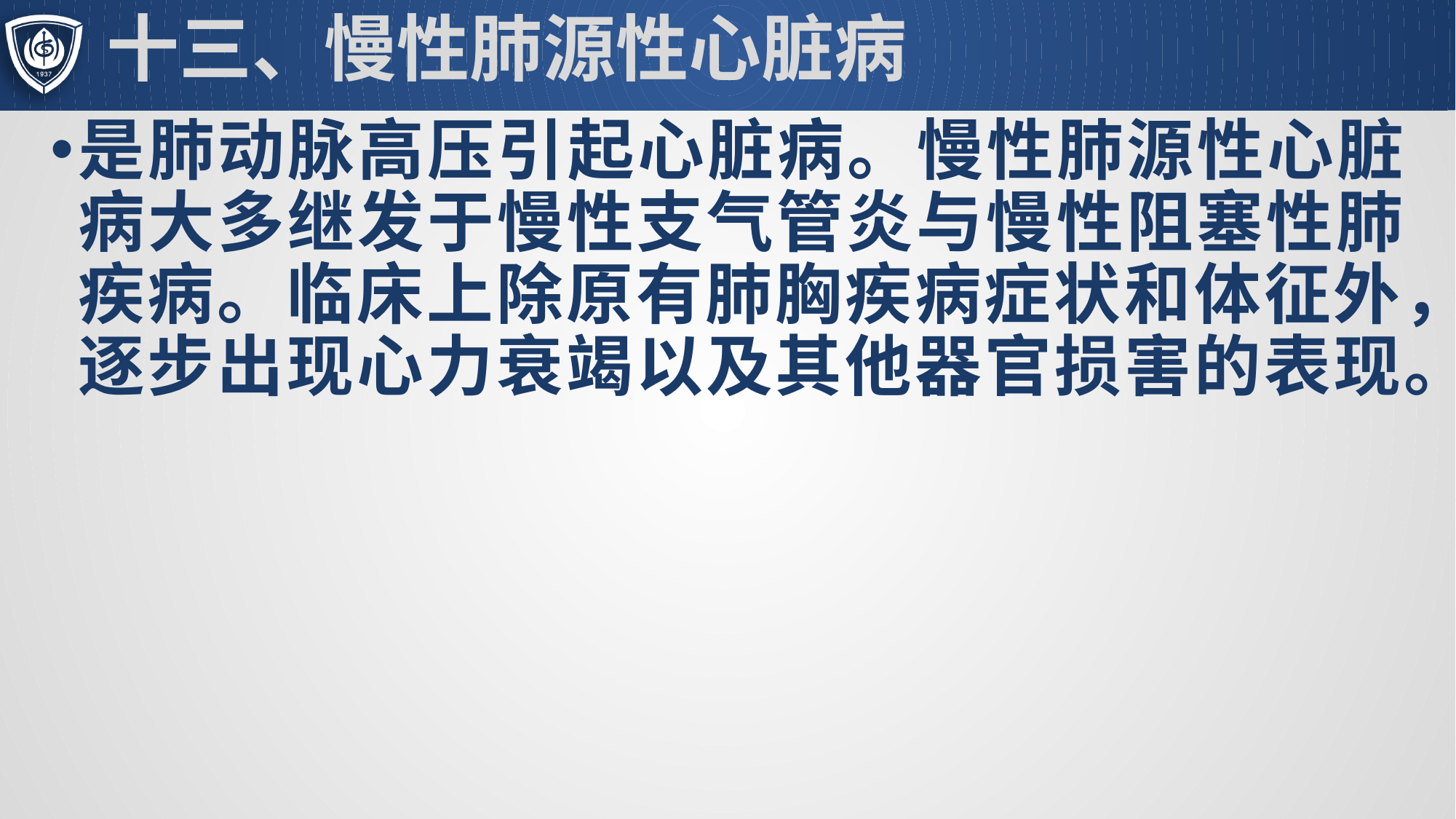

# 十三、慢性肺源性心脏病
是肺动脉高压引起心脏病。慢性肺源性心脏病大多继发于慢性支气管炎与慢性阻塞性肺疾病。临床上除原有肺胸疾病症状和体征外，逐步出现心力衰竭以及其他器官损害的表现。